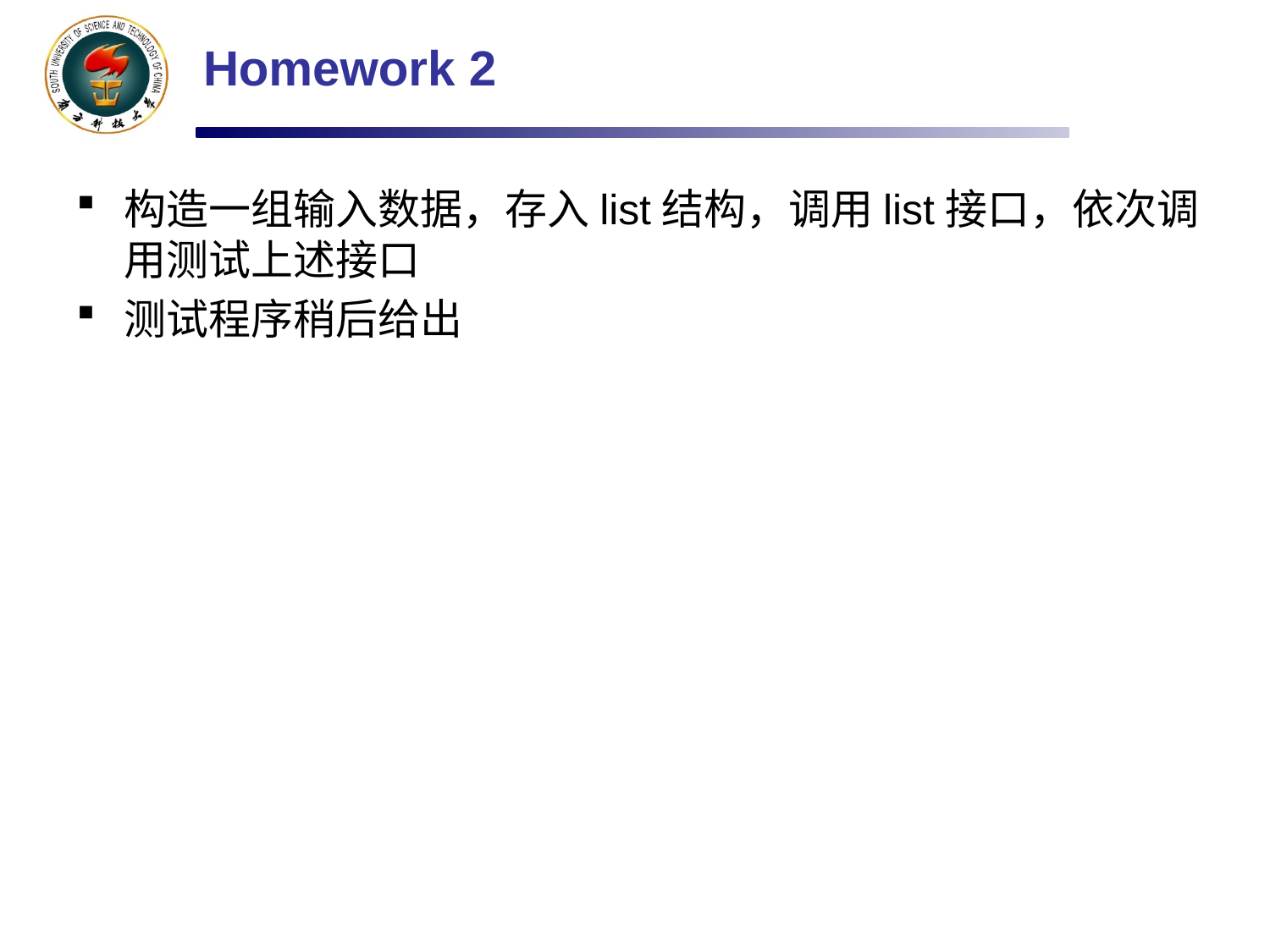

# Homework 2
构造一组输入数据，存入list结构，调用list接口，依次调用测试上述接口
测试程序稍后给出